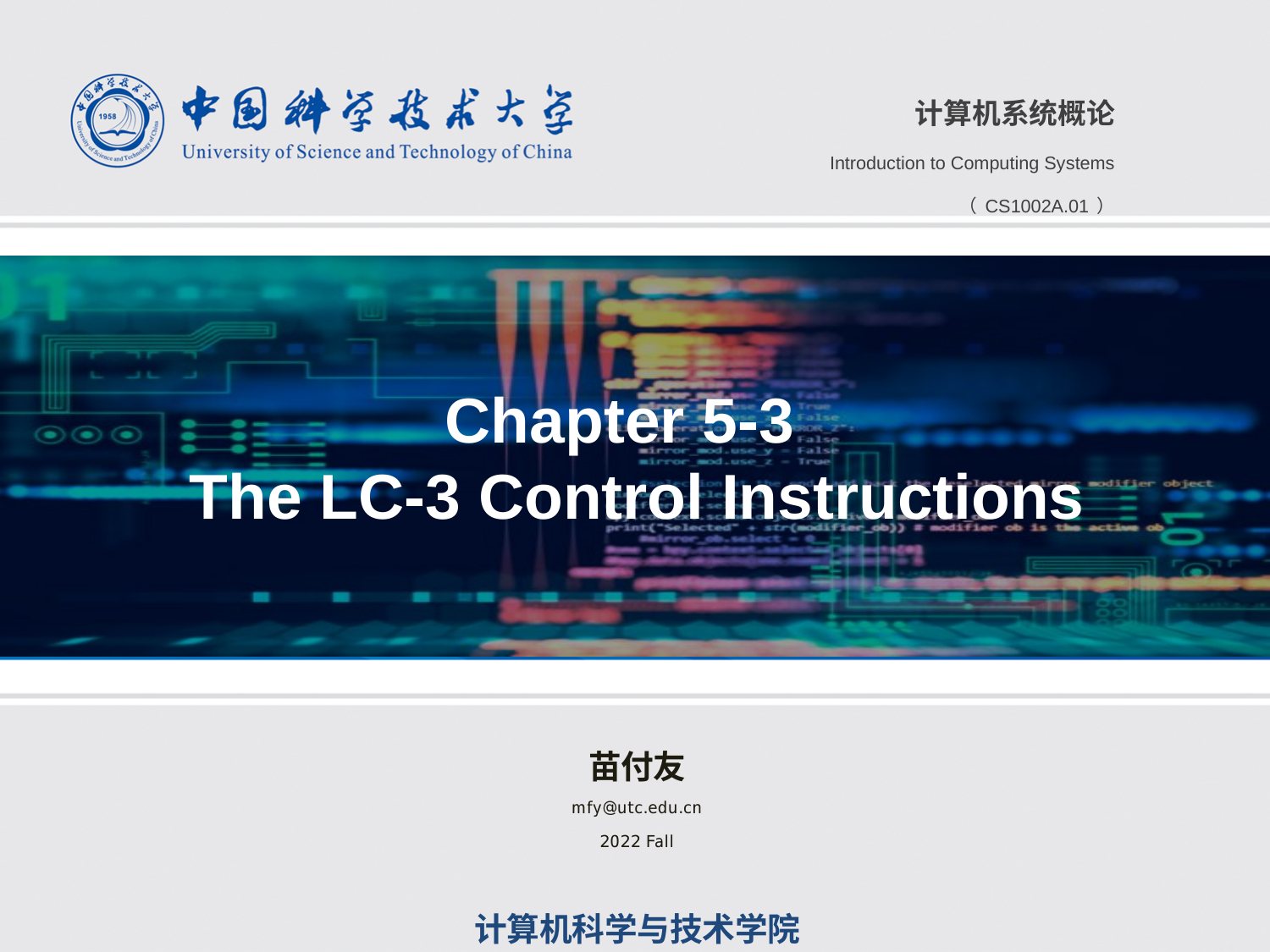

计算机系统概论
Introduction to Computing Systems
（CS1002A.01）
Chapter 5-3
The LC-3 Control Instructions
苗付友
mfy@utc.edu.cn
2022 Fall

计算机科学与技术学院
School of Computer Science and Technology